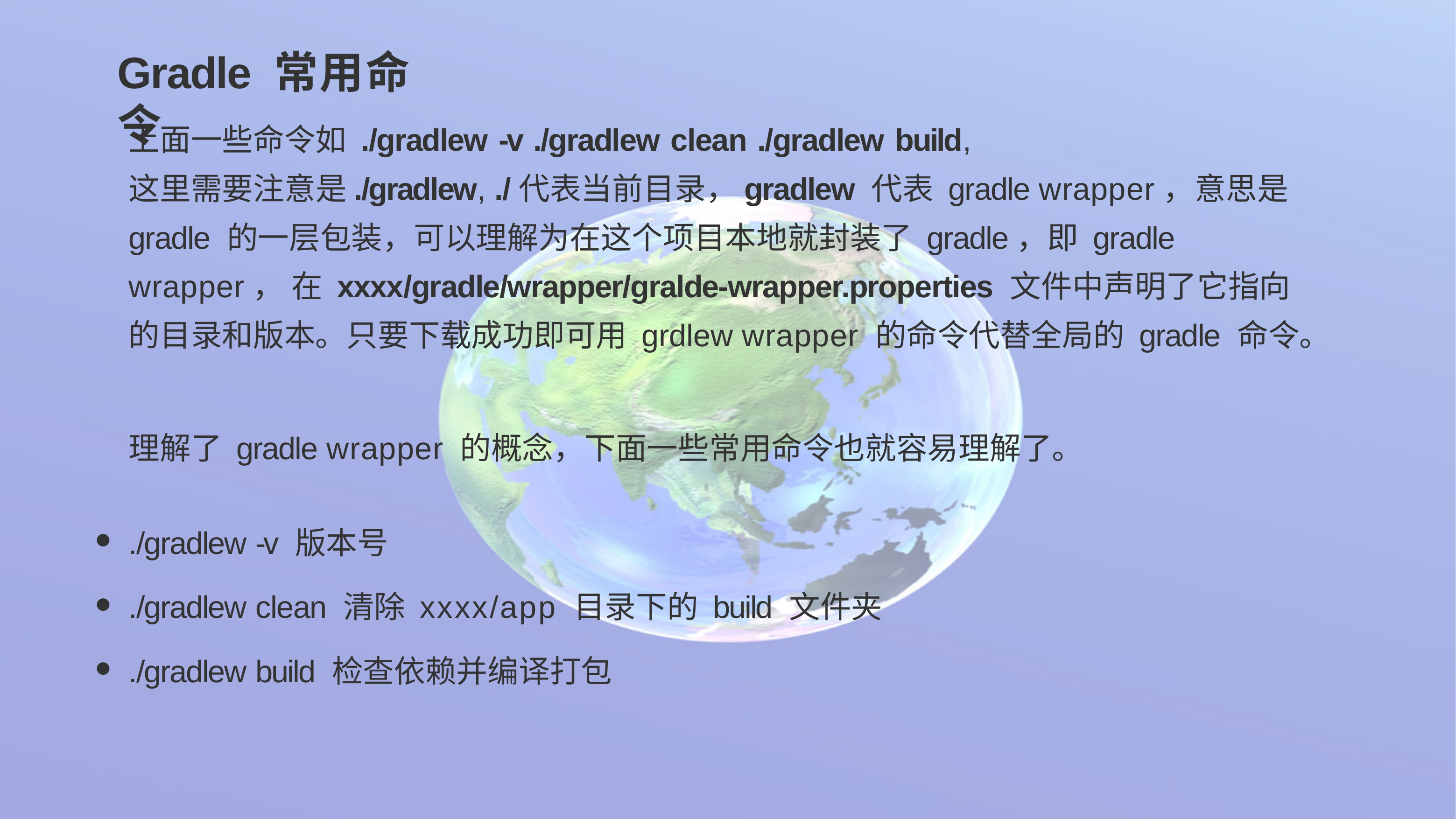

Gradle 常用命令
上面一些命令如 ./gradlew -v ./gradlew clean ./gradlew build, 这里需要注意是./gradlew, ./代表当前目录，gradlew 代表 gradle wrapper，意思是 gradle 的一层包装，可以理解为在这个项目本地就封装了 gradle，即 gradle wrapper， 在 xxxx/gradle/wrapper/gralde-wrapper.properties 文件中声明了它指向的目录和版本。只要下载成功即可用 grdlew wrapper 的命令代替全局的 gradle 命令。

理解了 gradle wrapper 的概念，下面一些常用命令也就容易理解了。

./gradlew -v 版本号
./gradlew clean 清除 xxxx/app 目录下的 build 文件夹
./gradlew build 检查依赖并编译打包